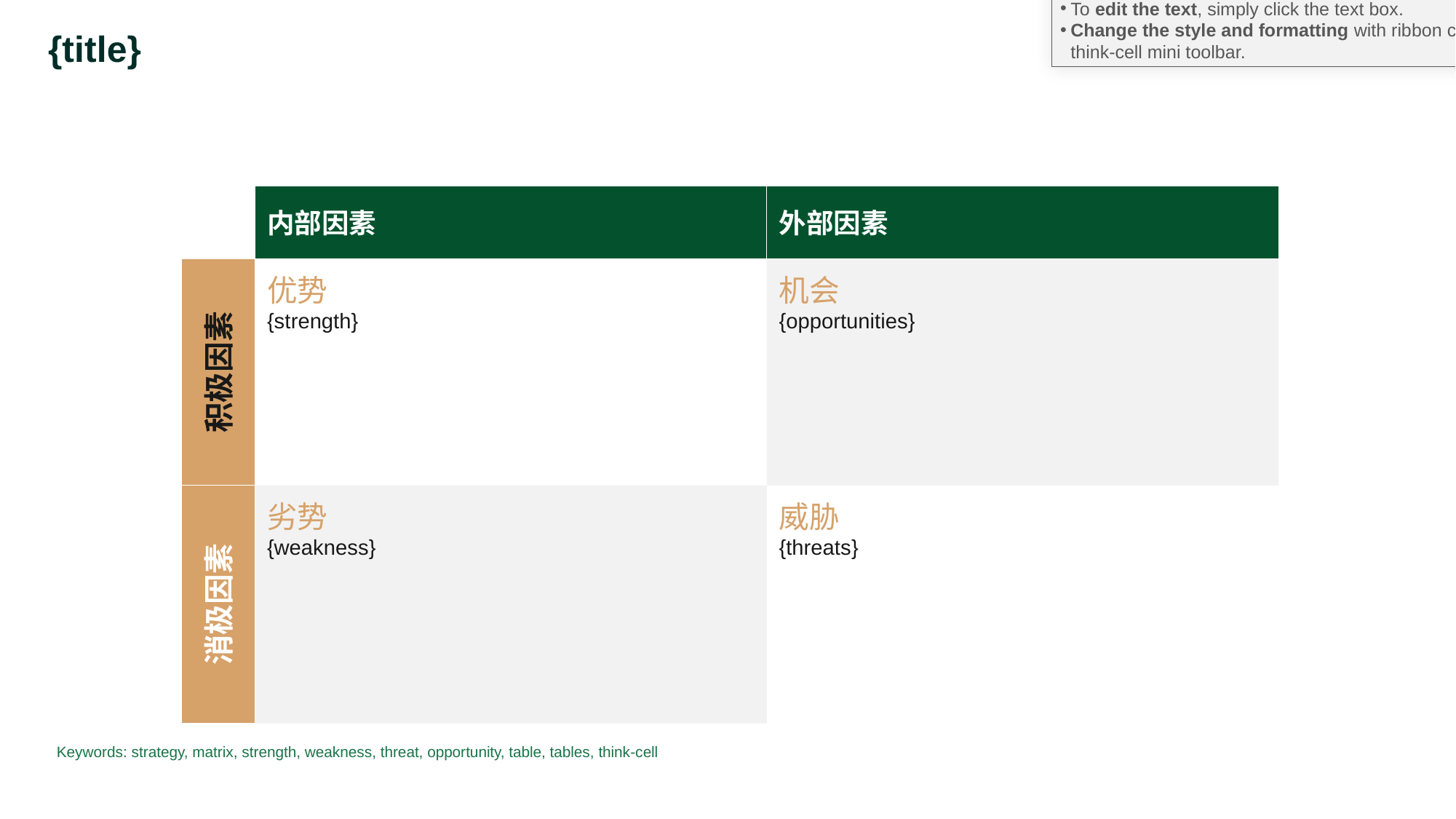

This matrix is created using think-cell text boxes.
To edit the text, simply click the text box.
Change the style and formatting with ribbon commands or the think-cell mini toolbar.
# {title}
内部因素
外部因素

积极因素
优势
{strength}
机会
{opportunities}
消极因素
劣势
{weakness}
威胁
{threats}
Keywords: strategy, matrix, strength, weakness, threat, opportunity, table, tables, think-cell